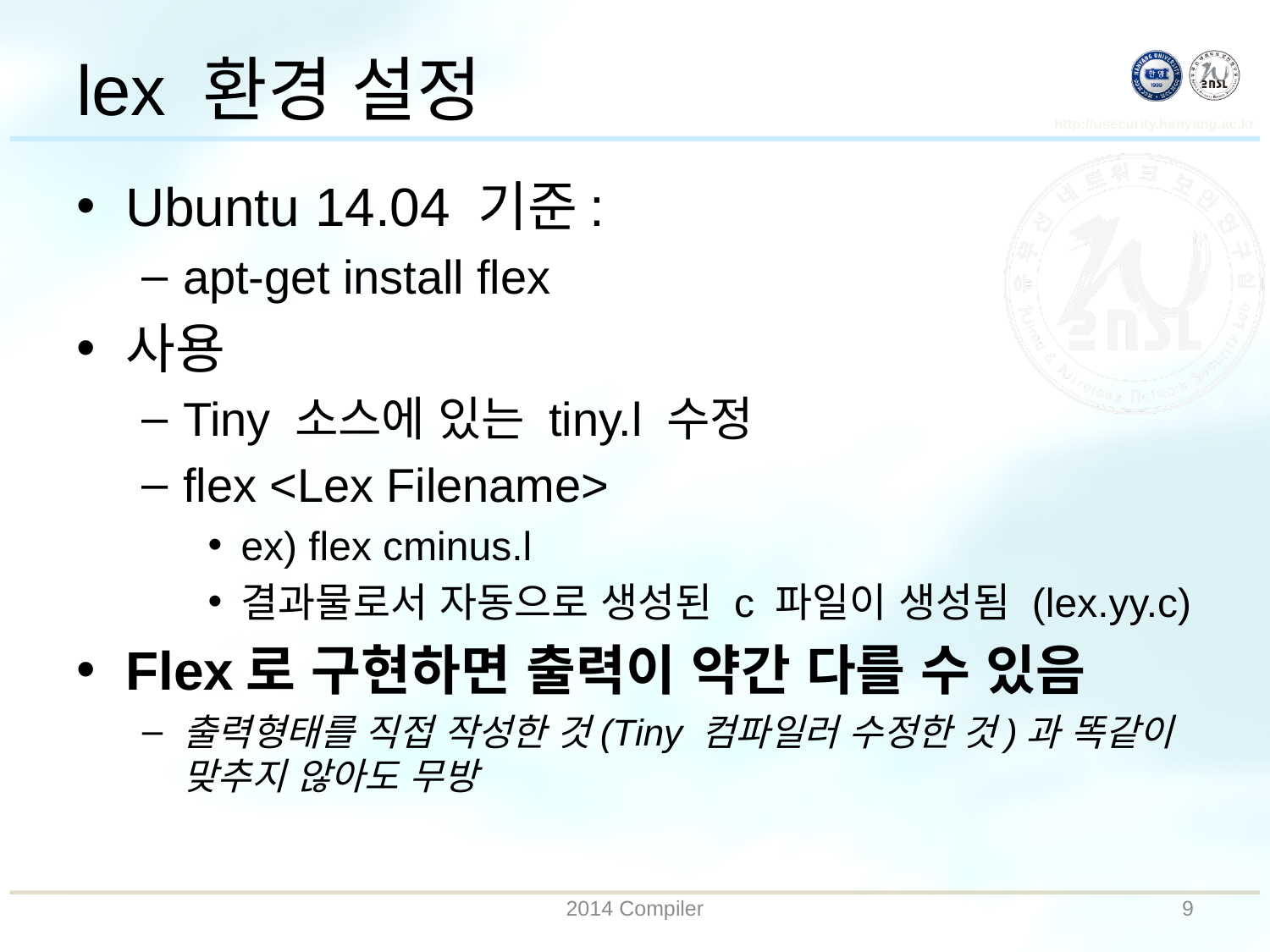

# lex 환경 설정
Ubuntu 14.04 기준:
apt-get install flex
사용
Tiny 소스에 있는 tiny.l 수정
flex <Lex Filename>
ex) flex cminus.l
결과물로서 자동으로 생성된 c 파일이 생성됨 (lex.yy.c)
Flex로 구현하면 출력이 약간 다를 수 있음
출력형태를 직접 작성한 것(Tiny 컴파일러 수정한 것)과 똑같이 맞추지 않아도 무방
2014 Compiler
9